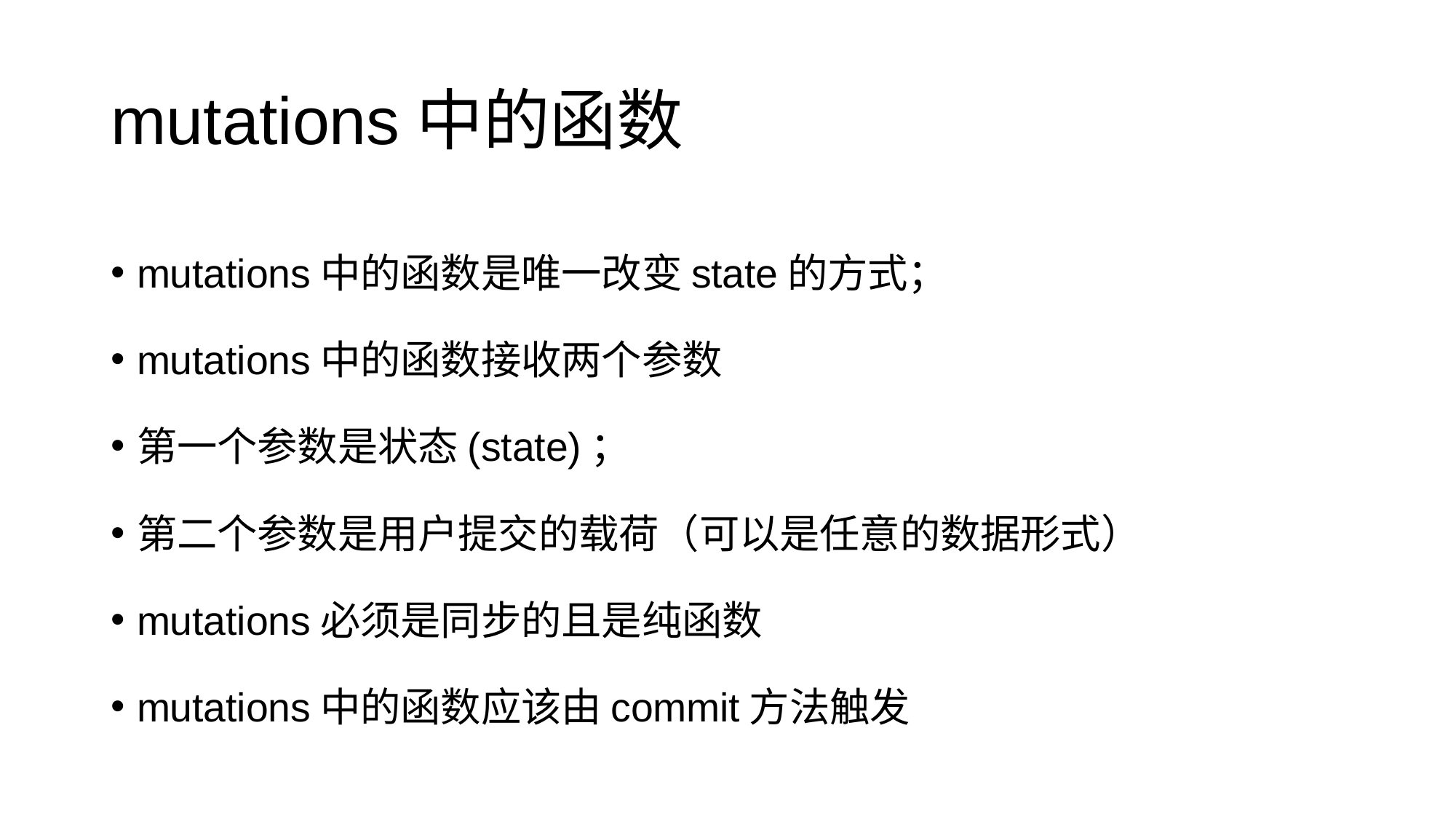

# mutations中的函数
mutations中的函数是唯一改变state的方式；
mutations中的函数接收两个参数
第一个参数是状态(state)；
第二个参数是用户提交的载荷（可以是任意的数据形式）
mutations必须是同步的且是纯函数
mutations中的函数应该由commit方法触发